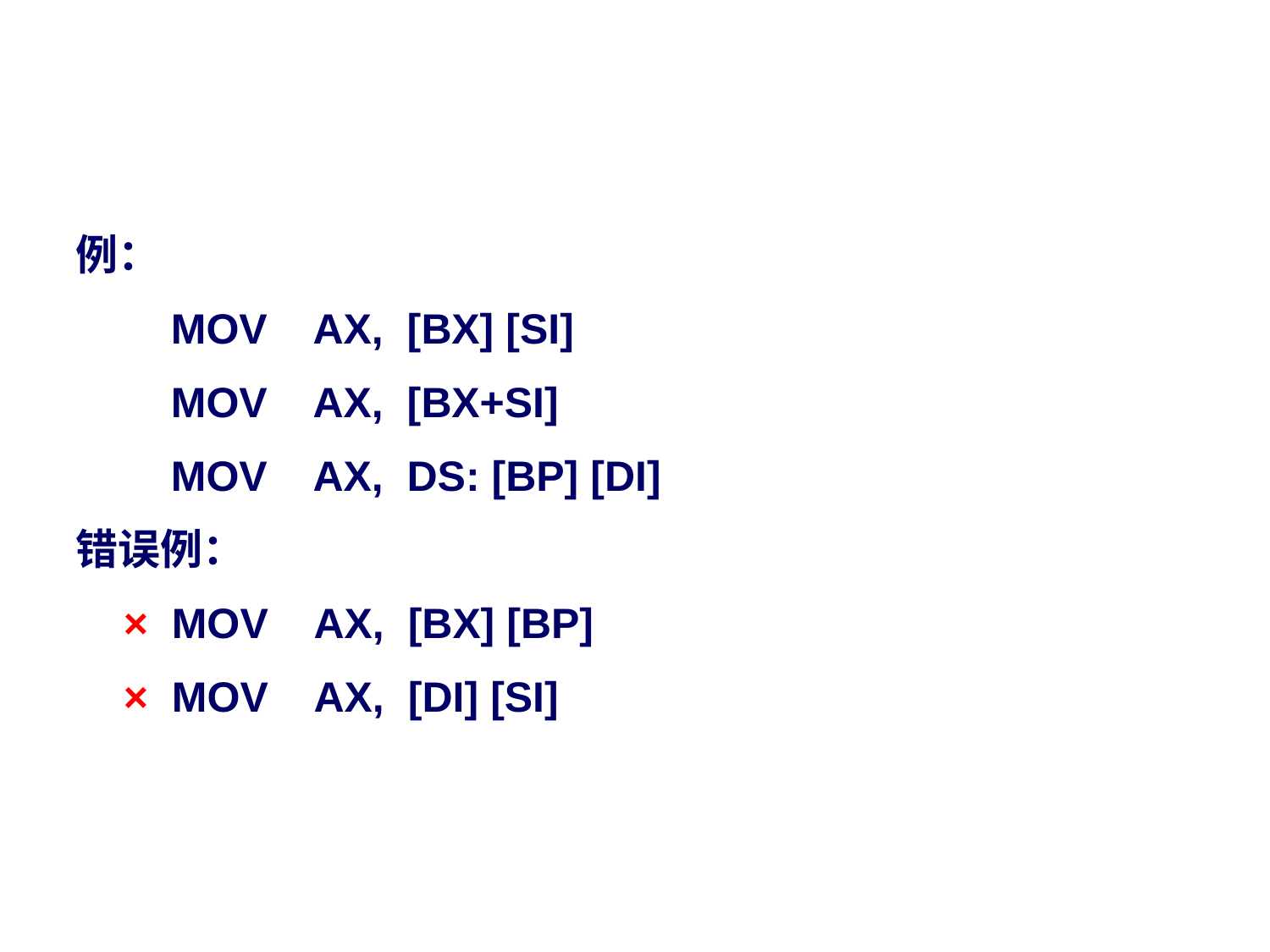

#
例：
        MOV    AX,  [BX] [SI]
        MOV    AX,  [BX+SI]
        MOV    AX,  DS: [BP] [DI]
错误例：
    ×  MOV    AX,  [BX] [BP]
    ×  MOV    AX,  [DI] [SI]